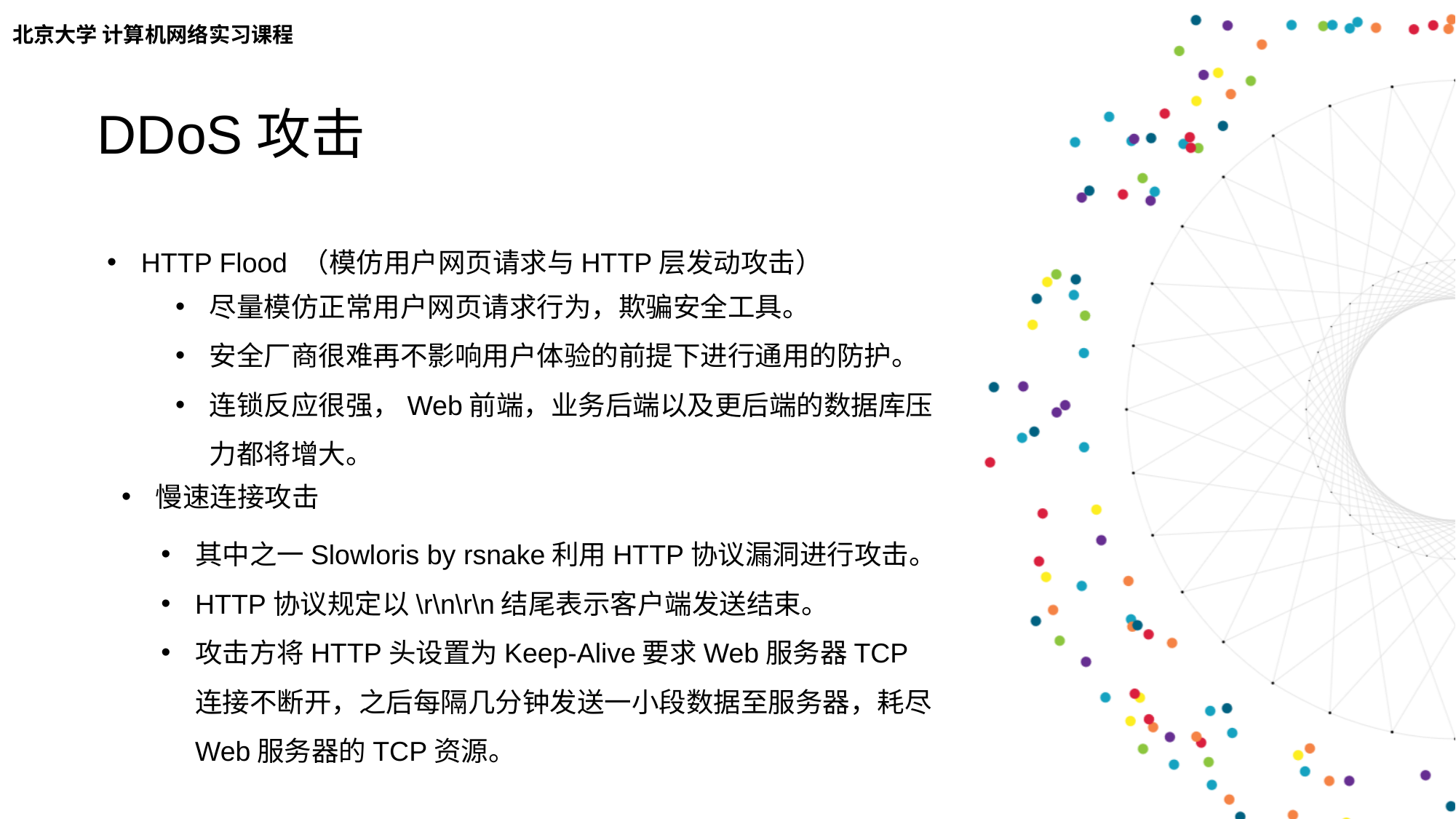

北京大学 计算机网络实习课程
DDoS攻击
HTTP Flood （模仿用户网页请求与HTTP层发动攻击）
尽量模仿正常用户网页请求行为，欺骗安全工具。
安全厂商很难再不影响用户体验的前提下进行通用的防护。
连锁反应很强，Web前端，业务后端以及更后端的数据库压力都将增大。
慢速连接攻击
其中之一Slowloris by rsnake利用HTTP协议漏洞进行攻击。
HTTP协议规定以\r\n\r\n结尾表示客户端发送结束。
攻击方将HTTP头设置为Keep-Alive要求Web服务器TCP连接不断开，之后每隔几分钟发送一小段数据至服务器，耗尽Web服务器的TCP资源。